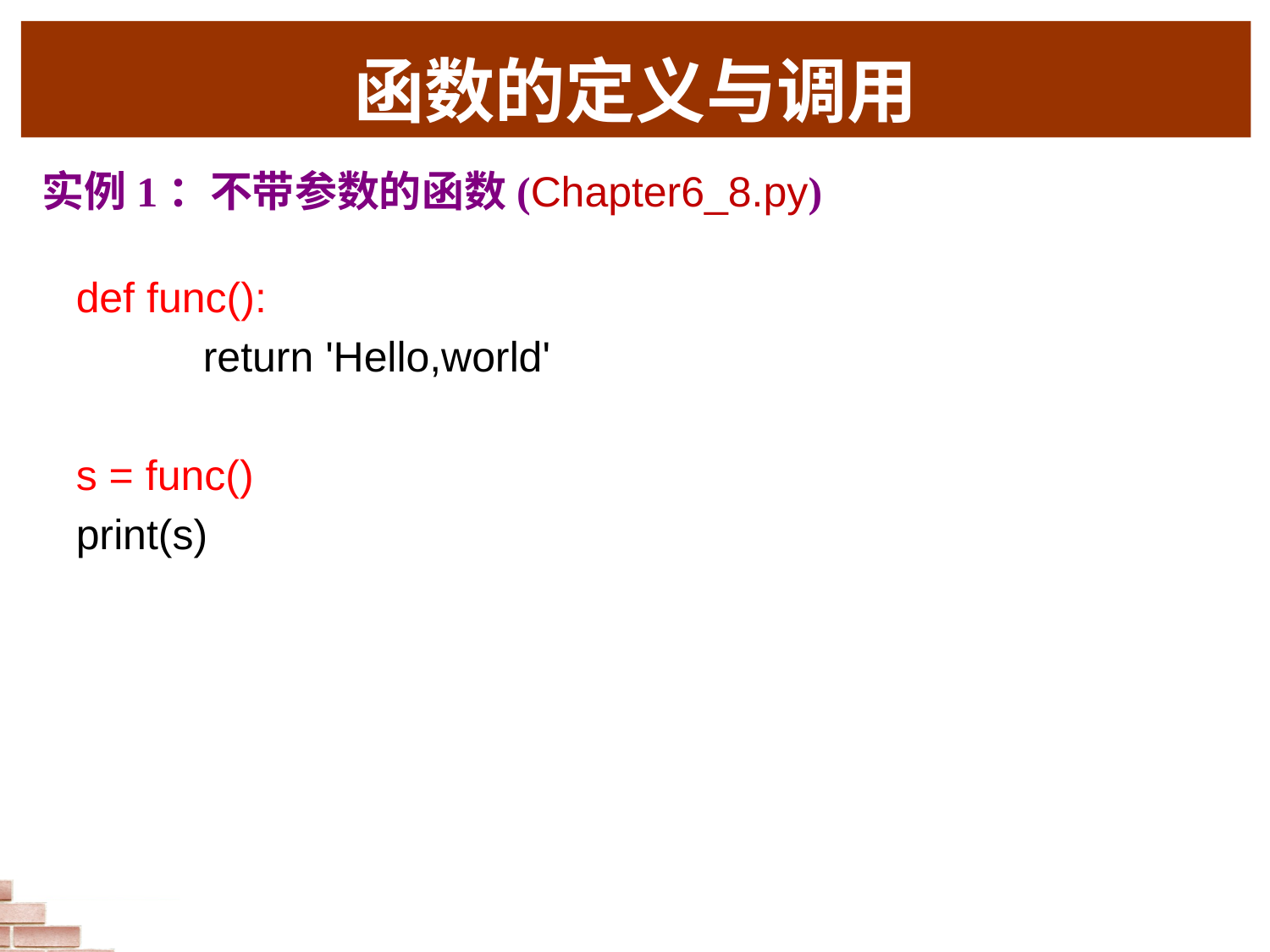

函数的定义与调用
实例1：不带参数的函数(Chapter6_8.py)
def func():
	return 'Hello,world'

s = func()
print(s)